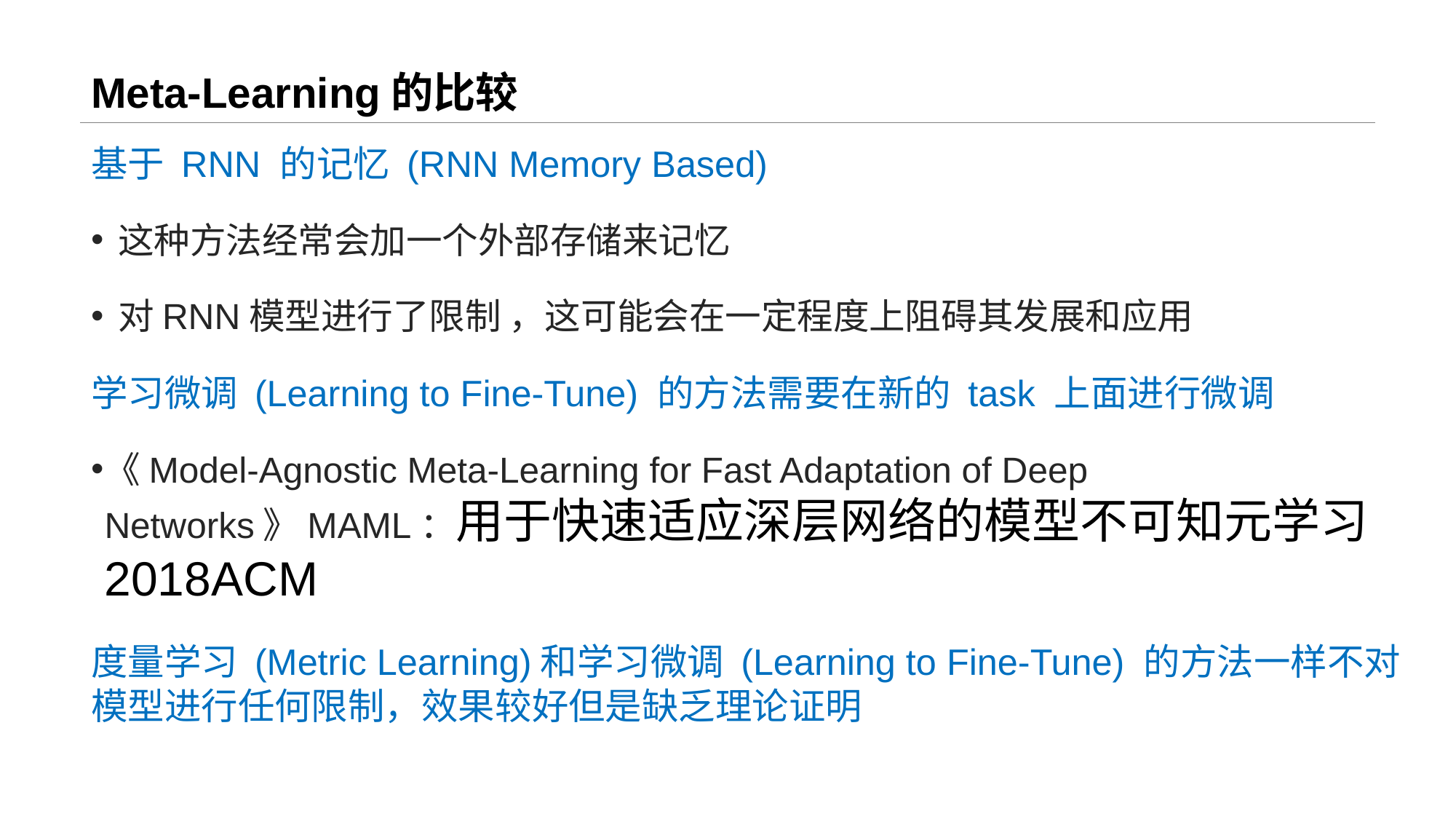

# Meta-Learning的比较
基于 RNN 的记忆 (RNN Memory Based)
这种方法经常会加一个外部存储来记忆
对RNN模型进行了限制 ，这可能会在一定程度上阻碍其发展和应用
学习微调 (Learning to Fine-Tune) 的方法需要在新的 task 上面进行微调
《Model-Agnostic Meta-Learning for Fast Adaptation of Deep Networks》MAML：用于快速适应深层网络的模型不可知元学习 2018ACM
度量学习 (Metric Learning)和学习微调 (Learning to Fine-Tune) 的方法一样不对模型进行任何限制，效果较好但是缺乏理论证明
12